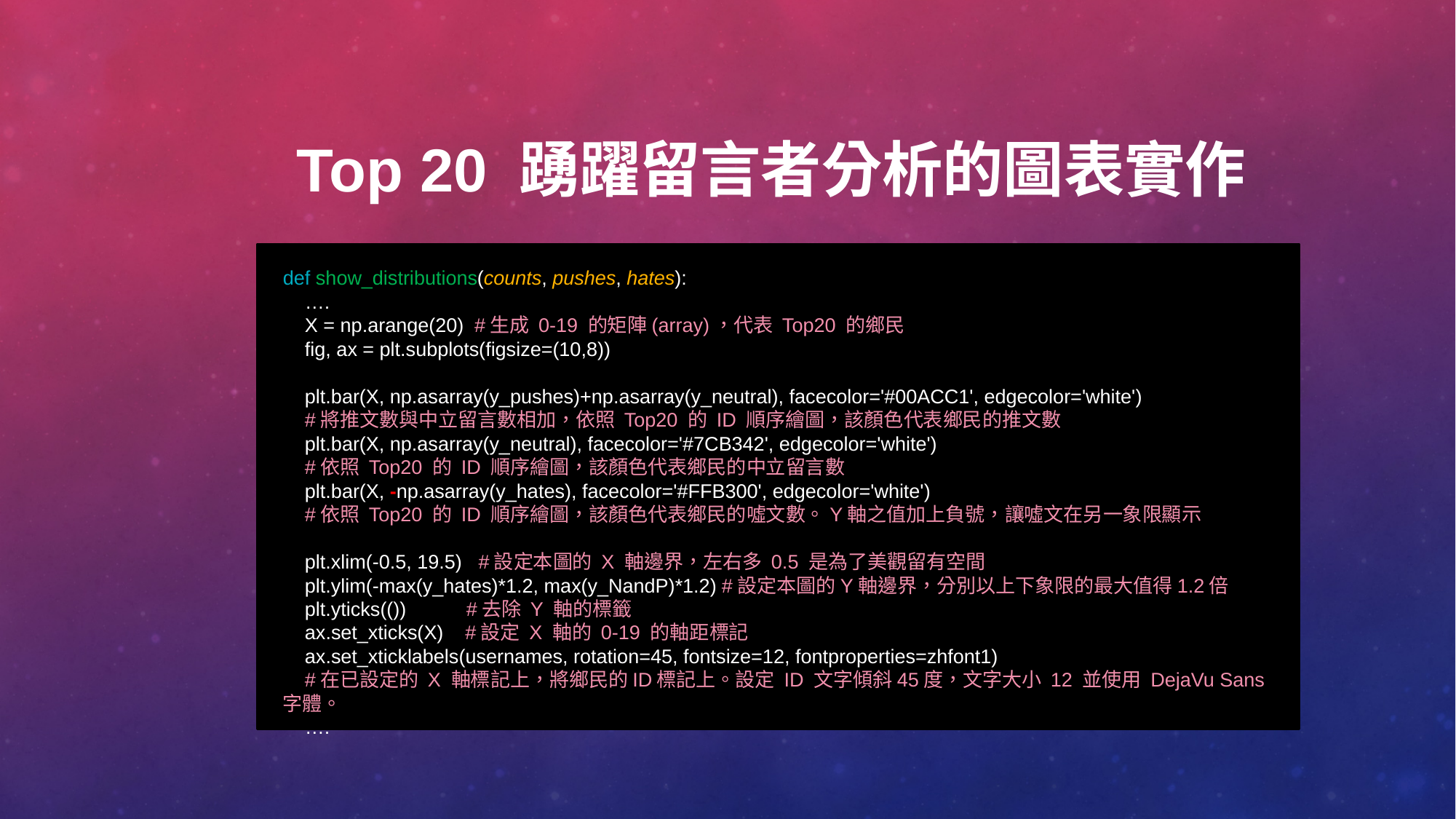

Top 20 踴躍留言者分析的圖表實作

def show_distributions(counts, pushes, hates):
    ….
    X = np.arange(20)  #生成 0-19 的矩陣(array)，代表 Top20 的鄉民
    fig, ax = plt.subplots(figsize=(10,8))

    plt.bar(X, np.asarray(y_pushes)+np.asarray(y_neutral), facecolor='#00ACC1', edgecolor='white')
    #將推文數與中立留言數相加，依照 Top20 的 ID 順序繪圖，該顏色代表鄉民的推文數
    plt.bar(X, np.asarray(y_neutral), facecolor='#7CB342', edgecolor='white')
    #依照 Top20 的 ID 順序繪圖，該顏色代表鄉民的中立留言數
    plt.bar(X, -np.asarray(y_hates), facecolor='#FFB300', edgecolor='white')
    #依照 Top20 的 ID 順序繪圖，該顏色代表鄉民的噓文數。Y軸之值加上負號，讓噓文在另一象限顯示

    plt.xlim(-0.5, 19.5)   #設定本圖的 X 軸邊界，左右多 0.5 是為了美觀留有空間
    plt.ylim(-max(y_hates)*1.2, max(y_NandP)*1.2) #設定本圖的Y軸邊界，分別以上下象限的最大值得1.2倍
    plt.yticks(())           #去除 Y 軸的標籤
    ax.set_xticks(X)    #設定 X 軸的 0-19 的軸距標記
    ax.set_xticklabels(usernames, rotation=45, fontsize=12, fontproperties=zhfont1)
    #在已設定的 X 軸標記上，將鄉民的ID標記上。設定 ID 文字傾斜45度，文字大小 12 並使用 DejaVu Sans 字體。
    ….